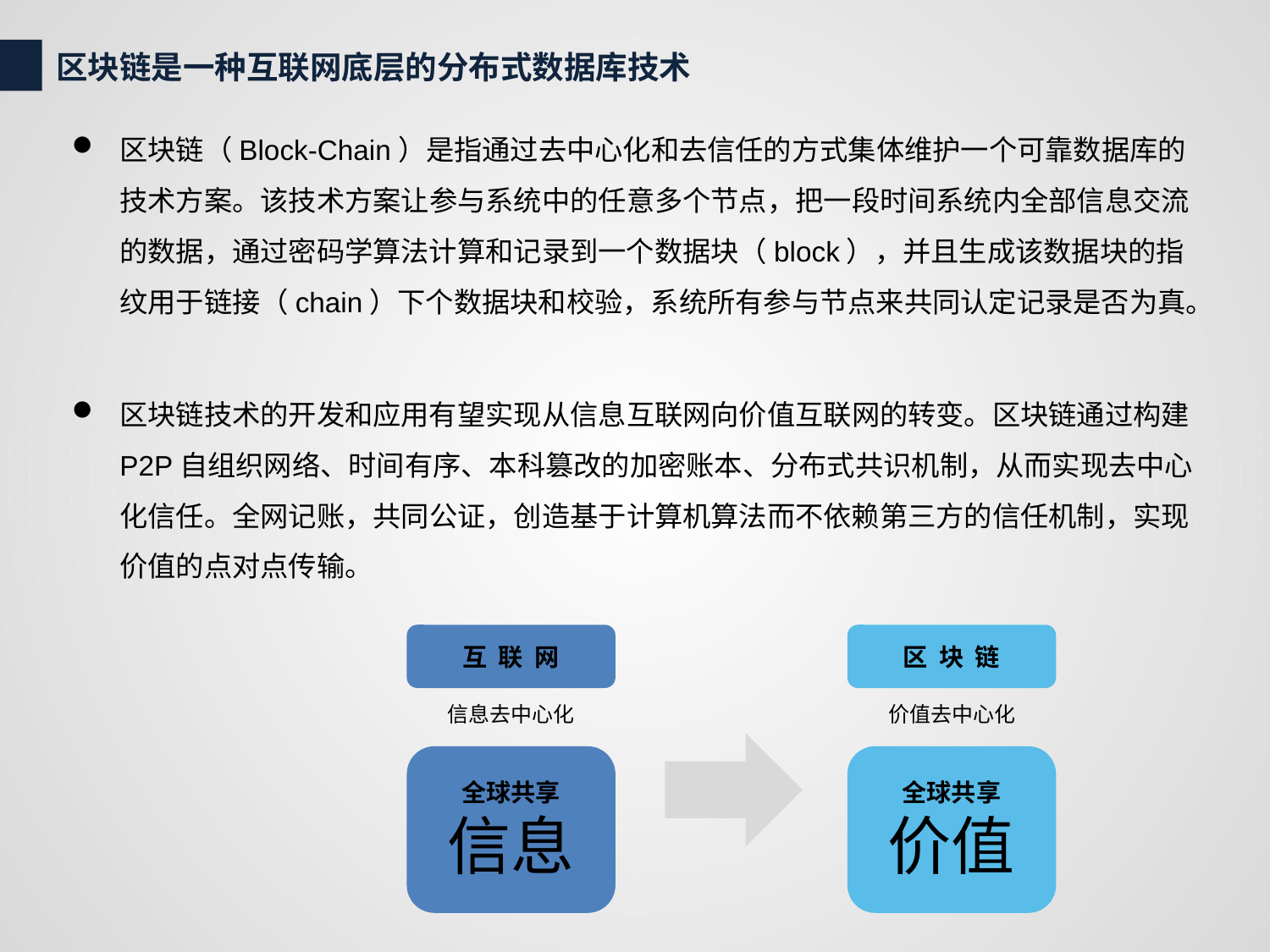

区块链是一种互联网底层的分布式数据库技术
区块链（Block-Chain）是指通过去中心化和去信任的方式集体维护一个可靠数据库的技术方案。该技术方案让参与系统中的任意多个节点，把一段时间系统内全部信息交流的数据，通过密码学算法计算和记录到一个数据块（block），并且生成该数据块的指纹用于链接（chain）下个数据块和校验，系统所有参与节点来共同认定记录是否为真。

区块链技术的开发和应用有望实现从信息互联网向价值互联网的转变。区块链通过构建P2P自组织网络、时间有序、本科篡改的加密账本、分布式共识机制，从而实现去中心化信任。全网记账，共同公证，创造基于计算机算法而不依赖第三方的信任机制，实现价值的点对点传输。
区  块  链
互  联  网
价值去中心化
信息去中心化

全球共享
价值
全球共享
信息